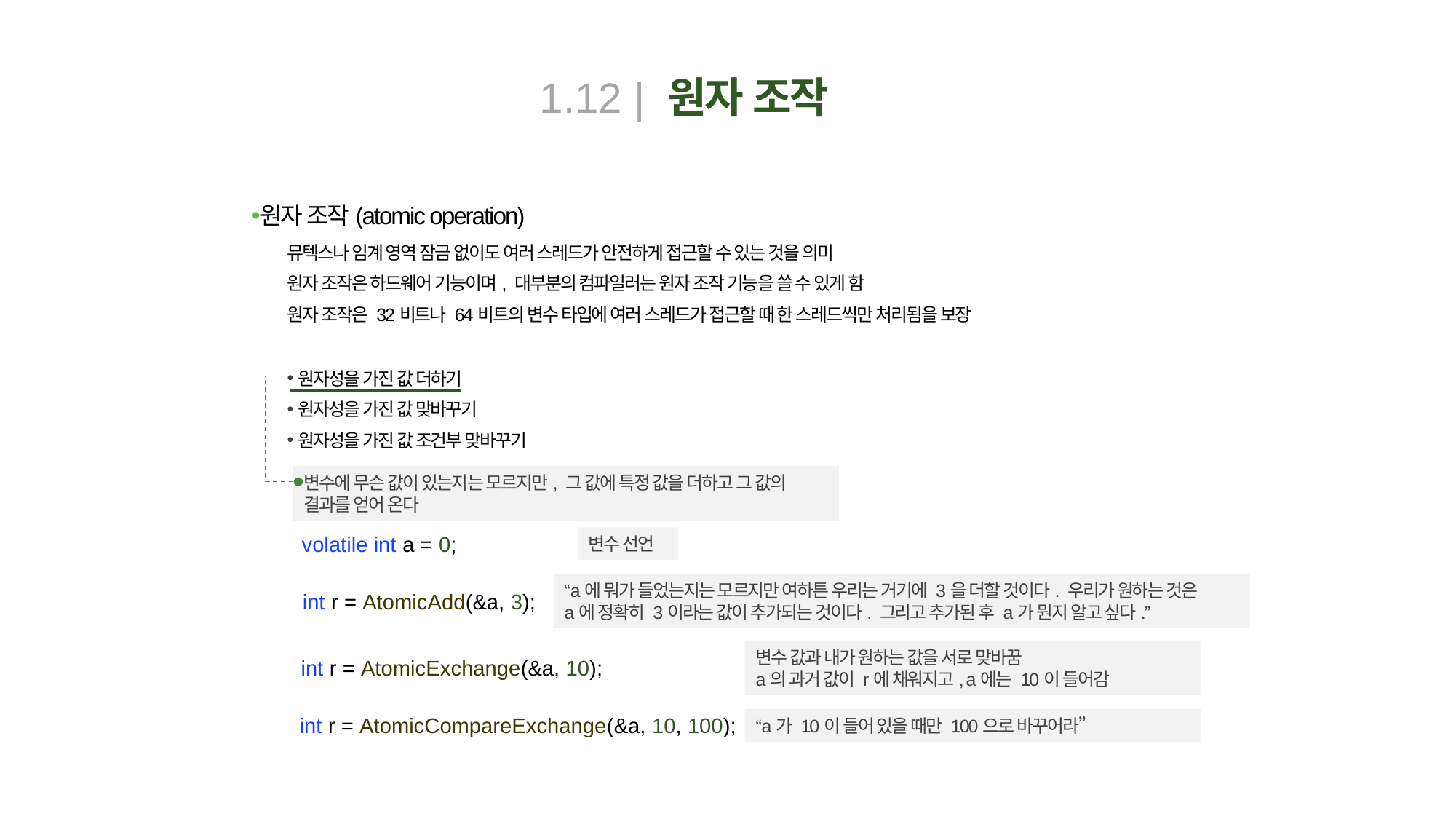

1.12 | 원자 조작
원자 조작(atomic operation)
뮤텍스나 임계 영역 잠금 없이도 여러 스레드가 안전하게 접근할 수 있는 것을 의미
원자 조작은 하드웨어 기능이며, 대부분의 컴파일러는 원자 조작 기능을 쓸 수 있게 함
원자 조작은 32비트나 64비트의 변수 타입에 여러 스레드가 접근할 때 한 스레드씩만 처리됨을 보장
원자성을 가진 값 더하기
원자성을 가진 값 맞바꾸기
원자성을 가진 값 조건부 맞바꾸기

변수에 무슨 값이 있는지는 모르지만, 그 값에 특정 값을 더하고 그 값의 결과를 얻어 온다
volatile int a = 0;
변수 선언
“a에 뭐가 들었는지는 모르지만 여하튼 우리는 거기에 3을 더할 것이다. 우리가 원하는 것은
a에 정확히 3이라는 값이 추가되는 것이다. 그리고 추가된 후 a가 뭔지 알고 싶다.”
int r = AtomicAdd(&a, 3);
변수 값과 내가 원하는 값을 서로 맞바꿈
a의 과거 값이 r에 채워지고, a에는 10이 들어감
int r = AtomicExchange(&a, 10);
int r = AtomicCompareExchange(&a, 10, 100);
“a가 10이 들어 있을 때만 100으로 바꾸어라”